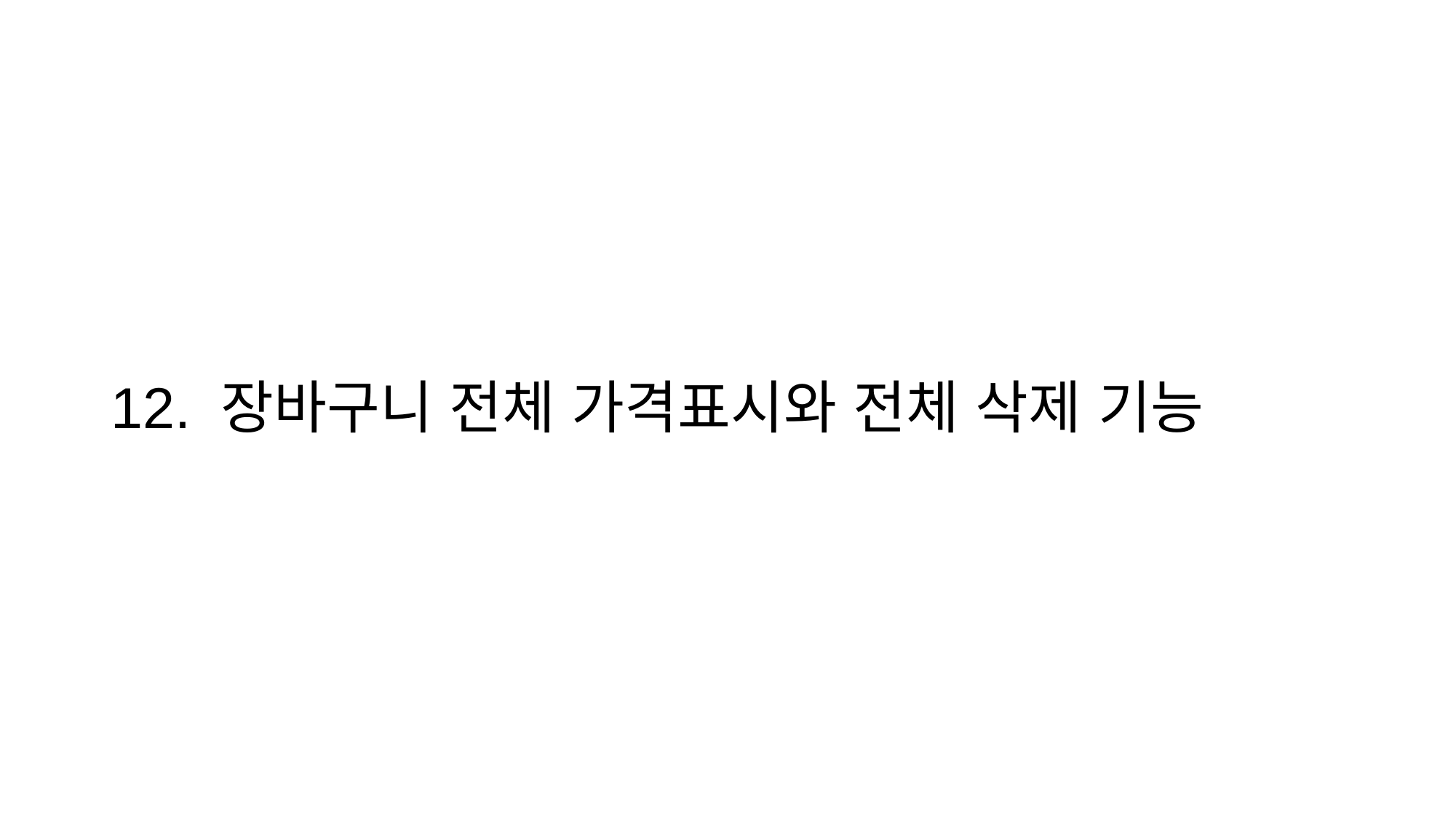

# 12. 장바구니 전체 가격표시와 전체 삭제 기능